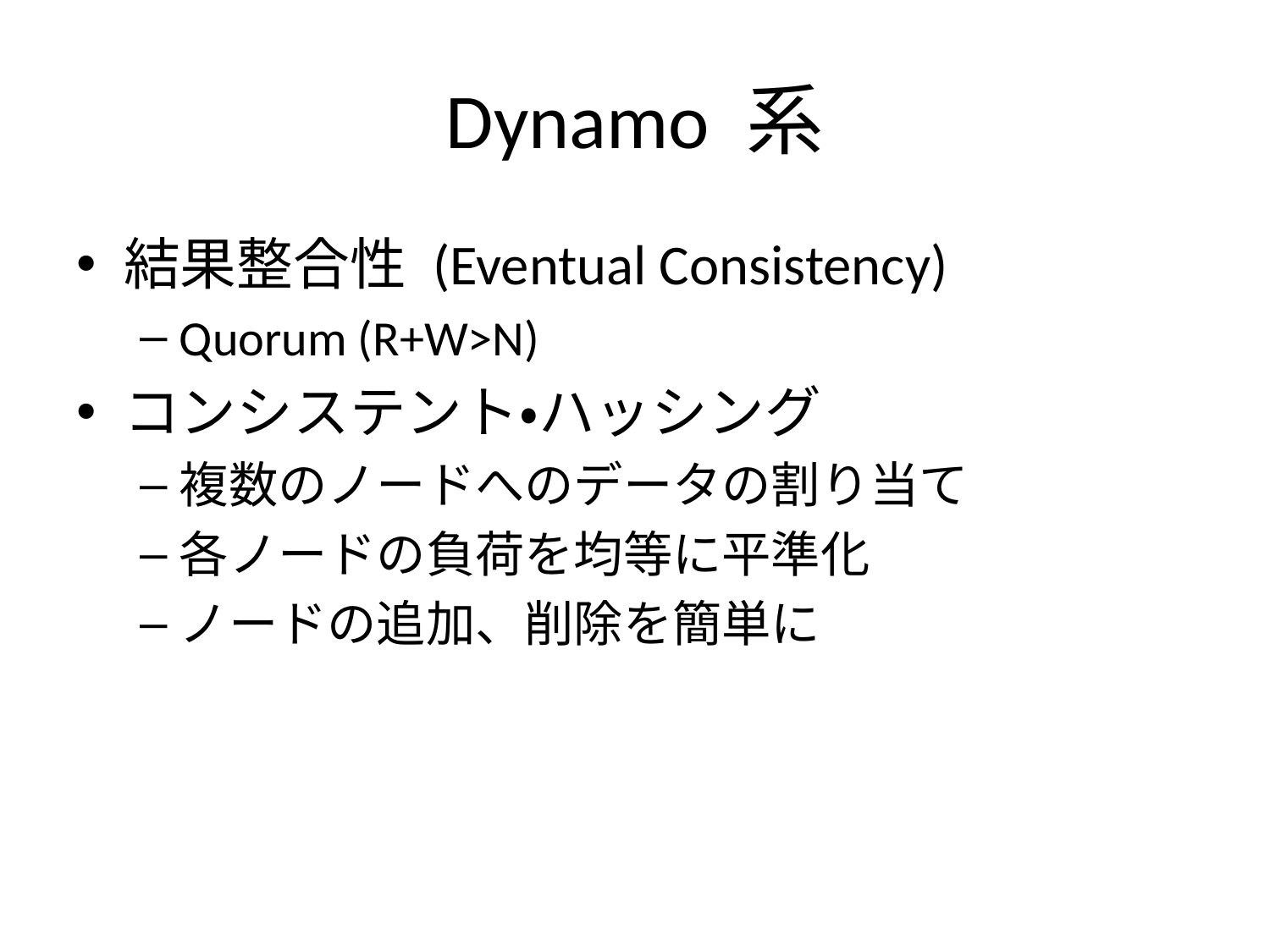

# Dynamo 系
結果整合性 (Eventual Consistency)
Quorum (R+W>N)
コンシステント・ハッシング
複数のノードへのデータの割り当て
各ノードの負荷を均等に平準化
ノードの追加、削除を簡単に